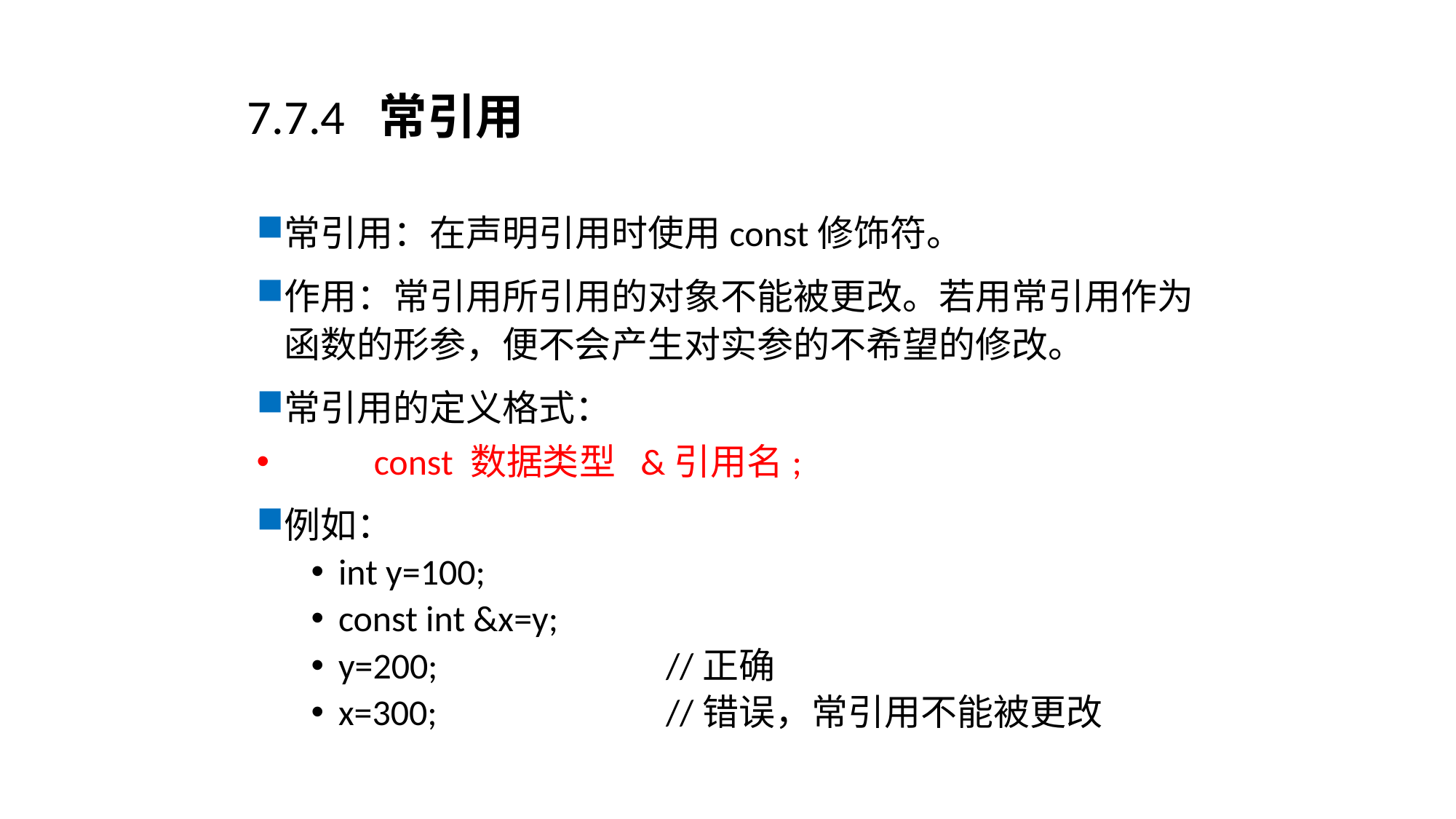

# 7.7.4  常引用
常引用：在声明引用时使用const修饰符。
作用：常引用所引用的对象不能被更改。若用常引用作为函数的形参，便不会产生对实参的不希望的修改。
常引用的定义格式：
           const 数据类型  &引用名;
例如：
int y=100;
const int &x=y;
y=200;              		//正确
x=300;              		//错误，常引用不能被更改